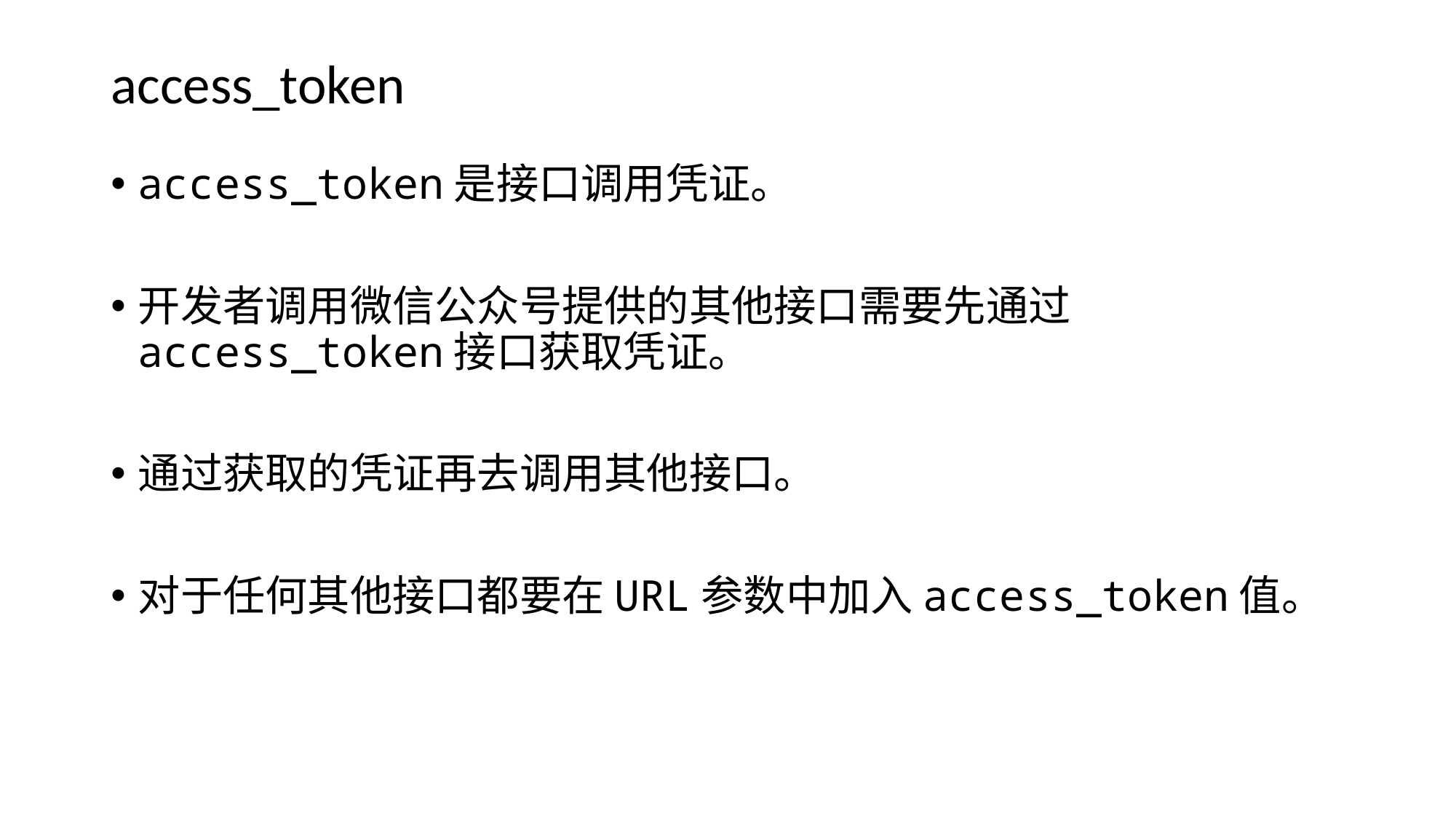

# access_token
access_token是接口调用凭证。

开发者调用微信公众号提供的其他接口需要先通过access_token接口获取凭证。

通过获取的凭证再去调用其他接口。

对于任何其他接口都要在URL参数中加入access_token值。